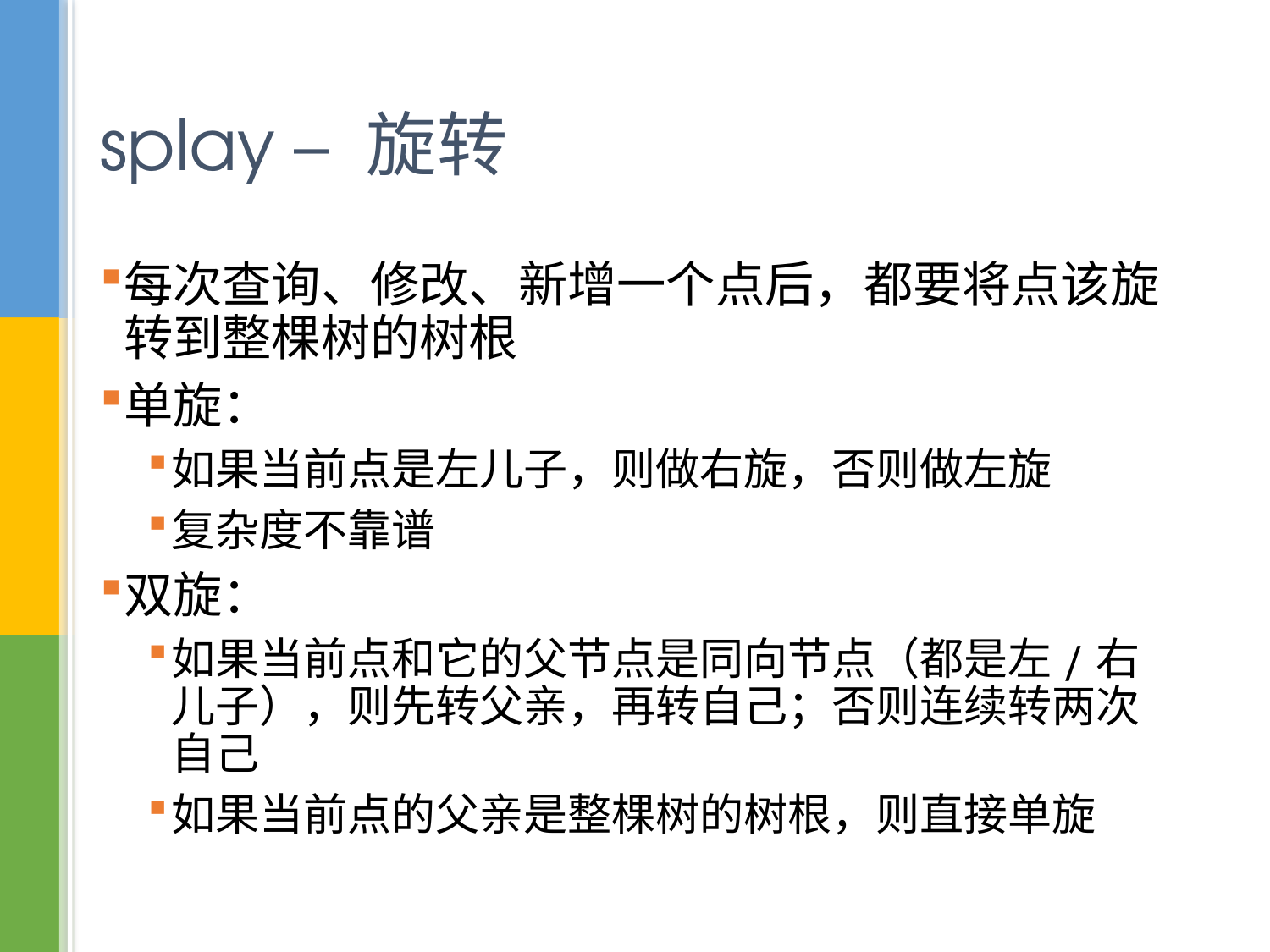

# splay – 旋转
每次查询、修改、新增一个点后，都要将点该旋转到整棵树的树根
单旋：
如果当前点是左儿子，则做右旋，否则做左旋
复杂度不靠谱
双旋：
如果当前点和它的父节点是同向节点（都是左/右儿子），则先转父亲，再转自己；否则连续转两次自己
如果当前点的父亲是整棵树的树根，则直接单旋